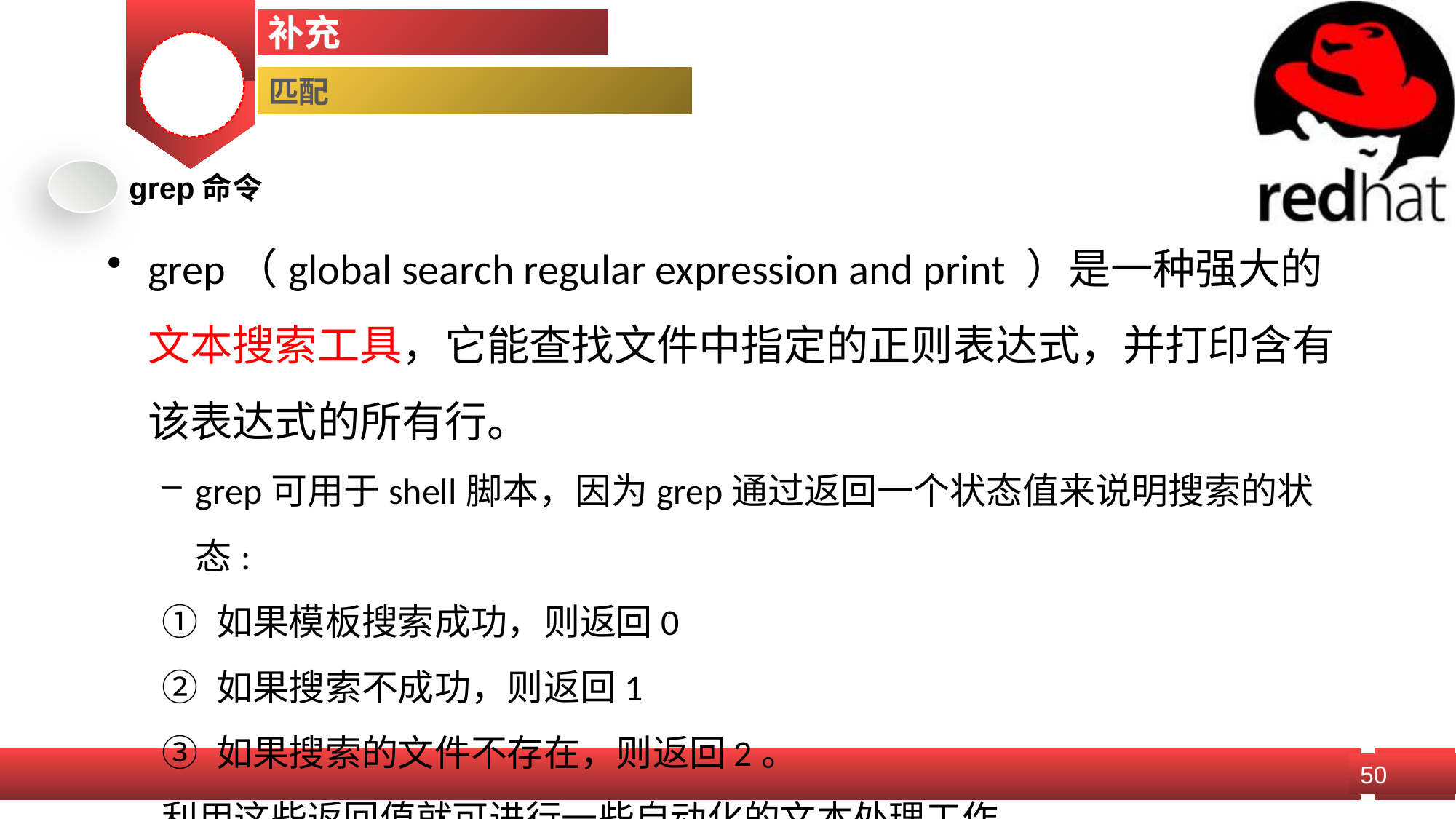

补充

匹配

grep命令
grep（global search regular expression and print ）是一种强大的文本搜索工具，它能查找文件中指定的正则表达式，并打印含有该表达式的所有行。
grep可用于shell脚本，因为grep通过返回一个状态值来说明搜索的状态:
如果模板搜索成功，则返回0
如果搜索不成功，则返回1
如果搜索的文件不存在，则返回2。
利用这些返回值就可进行一些自动化的文本处理工作。